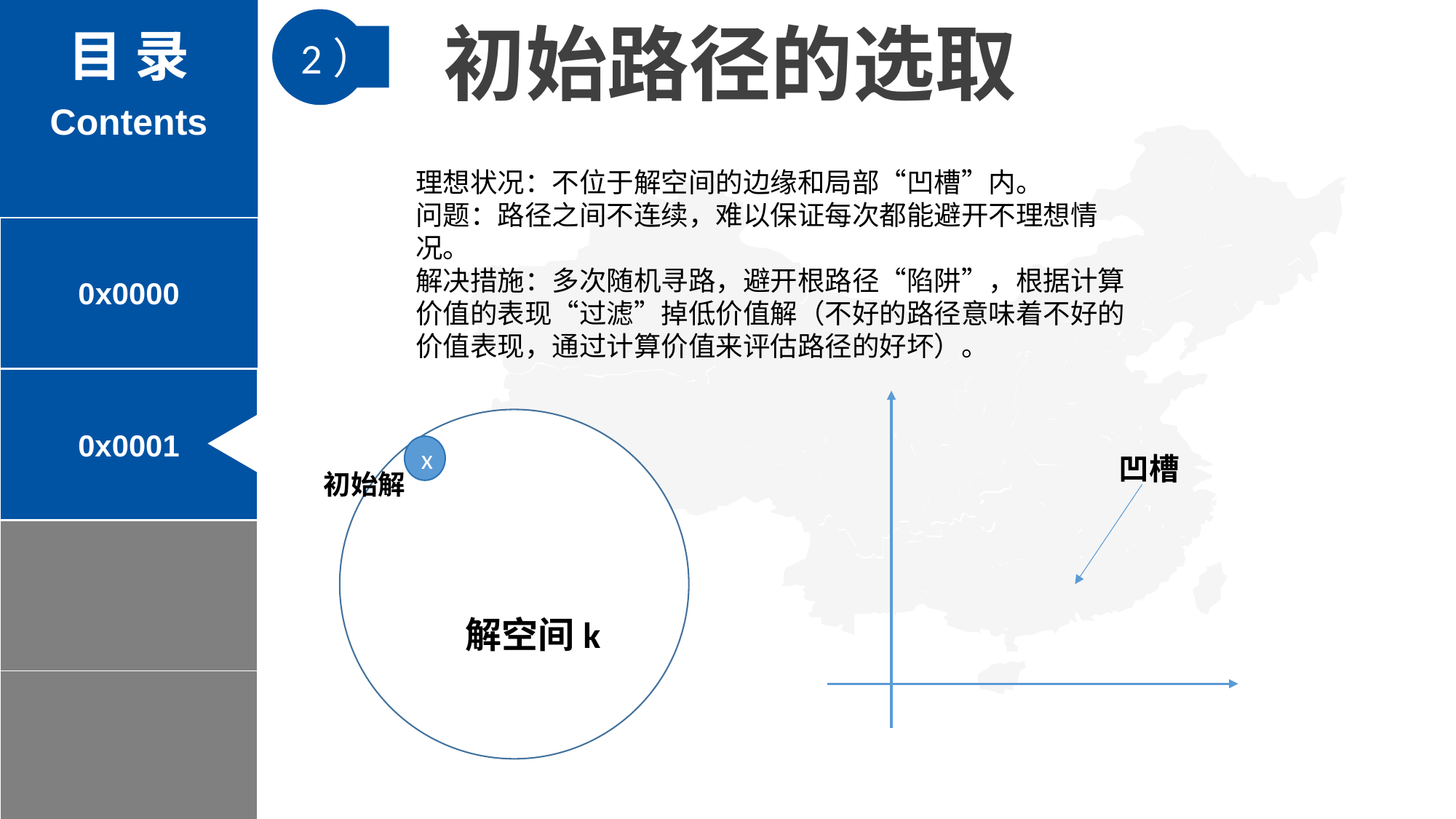

初始路径的选取

2）
目 录
Contents
理想状况：不位于解空间的边缘和局部“凹槽”内。
问题：路径之间不连续，难以保证每次都能避开不理想情况。
解决措施：多次随机寻路，避开根路径“陷阱”，根据计算价值的表现“过滤”掉低价值解（不好的路径意味着不好的价值表现，通过计算价值来评估路径的好坏）。
0x0000
0x0001

x
凹槽
初始解

解空间k